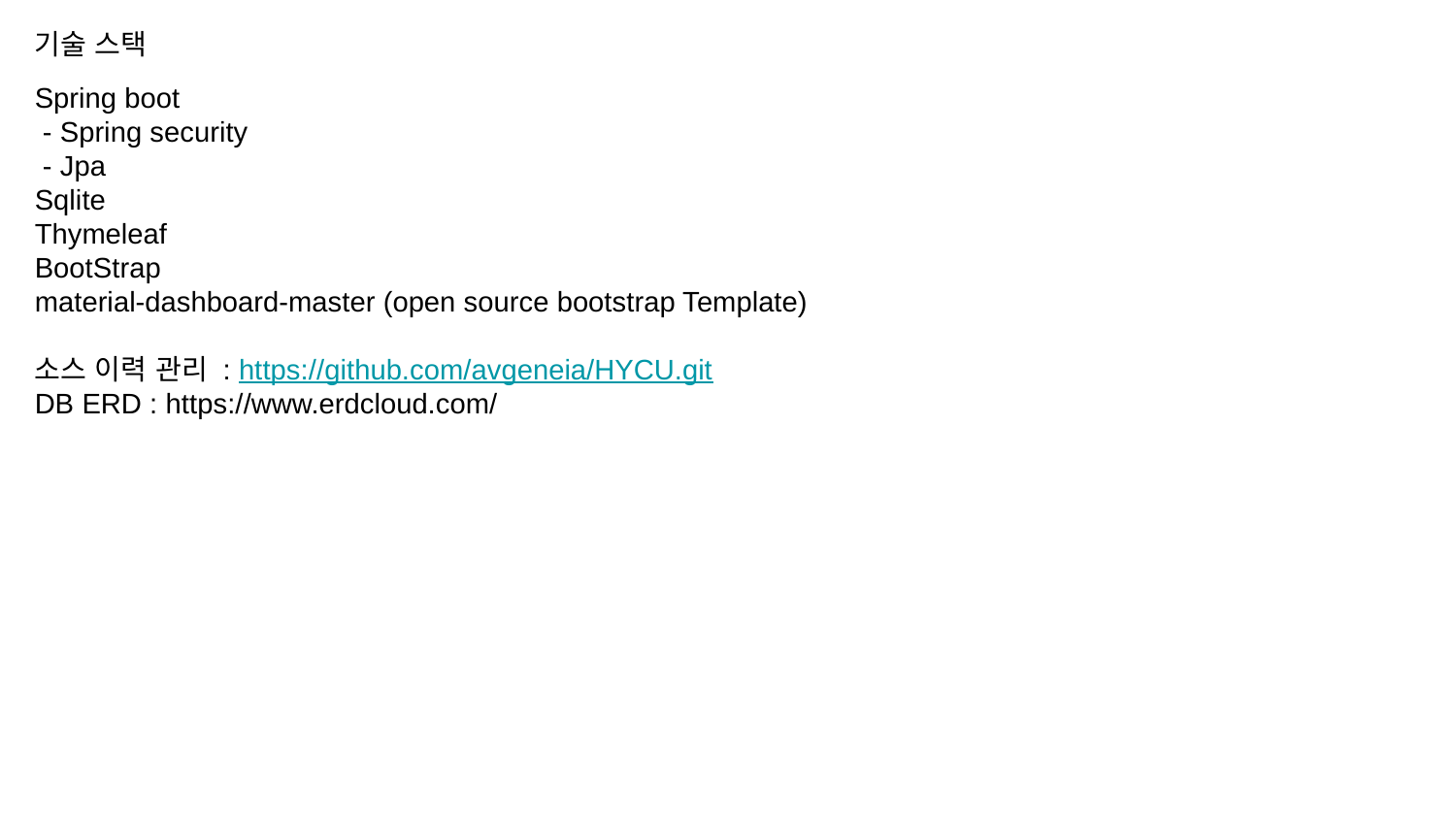

기술 스택
Spring boot
 - Spring security
 - Jpa
Sqlite
Thymeleaf
BootStrap
material-dashboard-master (open source bootstrap Template)

소스 이력 관리 : https://github.com/avgeneia/HYCU.git
DB ERD : https://www.erdcloud.com/